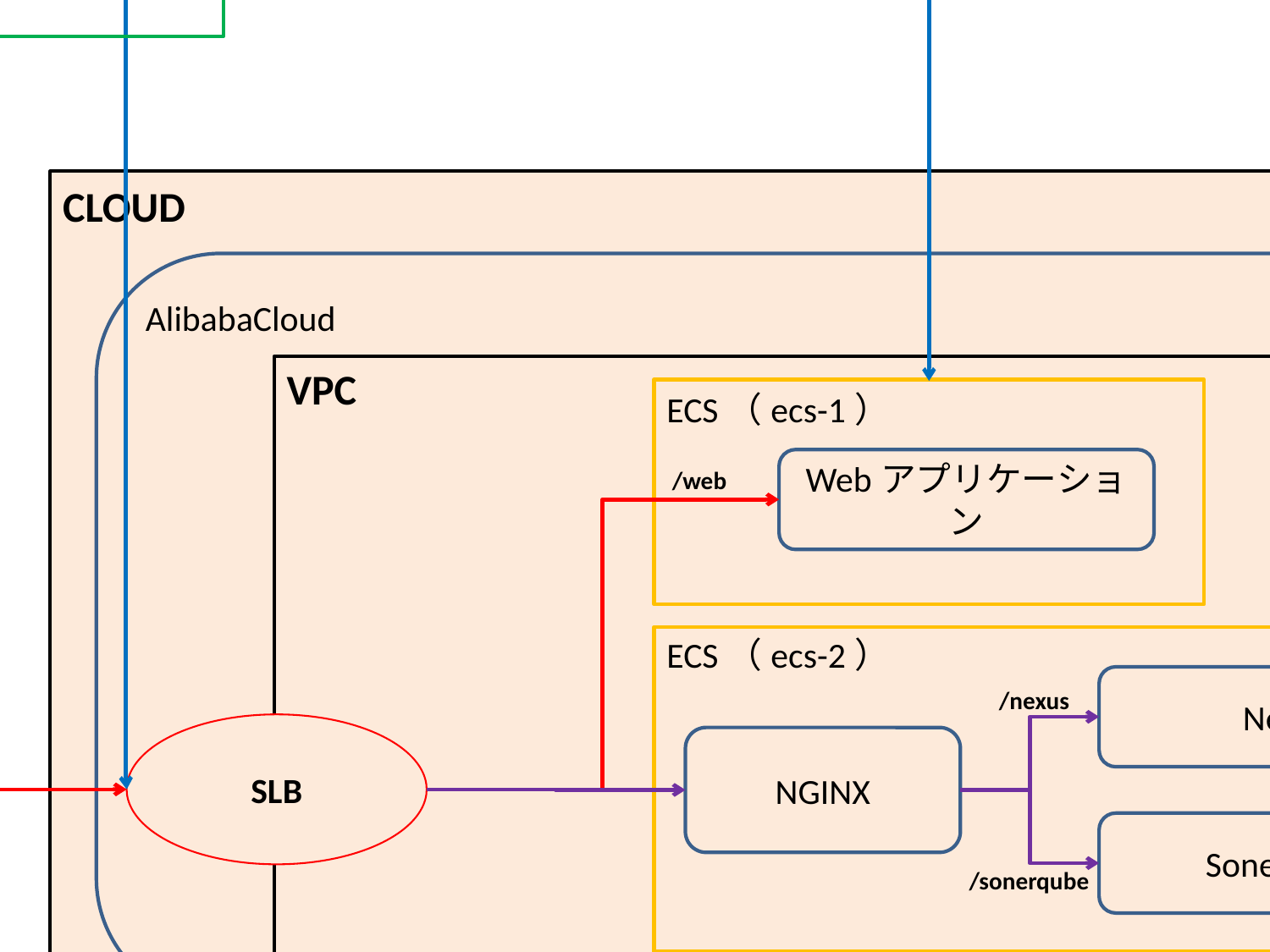

クライアントPC

ブラウザ
Git
バージョン管理ツール

GitHub

CircleCI
ビルド
テスト
デプロイ
SaaS型CI/CDツール
クライアントPC

Git
ブラウザ
情報連携ツール

Slack

CLOUD
AlibabaCloud
VPC

ECS（ecs-1）
Webアプリケーション
/web
ECS（ecs-2）

Nexus
/nexus
NGINX
SonerQube
/sonerqube
SLB